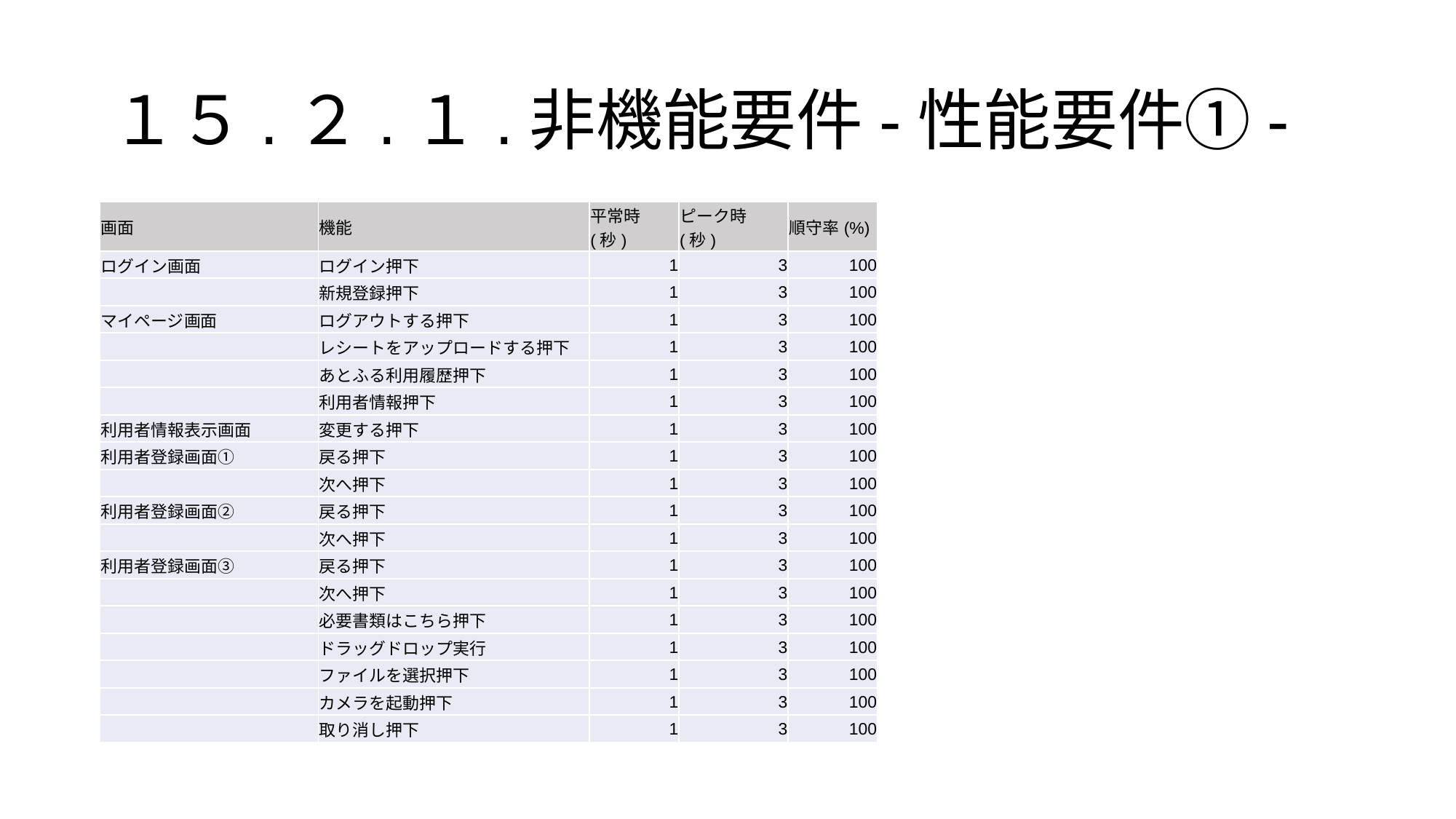

# １５.２.１.非機能要件-性能要件①-
| 画面 | 機能 | 平常時(秒) | ピーク時(秒) | 順守率(%) |
| --- | --- | --- | --- | --- |
| ログイン画面 | ログイン押下 | 1 | 3 | 100 |
|  | 新規登録押下 | 1 | 3 | 100 |
| マイページ画面 | ログアウトする押下 | 1 | 3 | 100 |
|  | レシートをアップロードする押下 | 1 | 3 | 100 |
|  | あとふる利用履歴押下 | 1 | 3 | 100 |
|  | 利用者情報押下 | 1 | 3 | 100 |
| 利用者情報表示画面 | 変更する押下 | 1 | 3 | 100 |
| 利用者登録画面① | 戻る押下 | 1 | 3 | 100 |
|  | 次へ押下 | 1 | 3 | 100 |
| 利用者登録画面② | 戻る押下 | 1 | 3 | 100 |
|  | 次へ押下 | 1 | 3 | 100 |
| 利用者登録画面③ | 戻る押下 | 1 | 3 | 100 |
|  | 次へ押下 | 1 | 3 | 100 |
|  | 必要書類はこちら押下 | 1 | 3 | 100 |
|  | ドラッグドロップ実行 | 1 | 3 | 100 |
|  | ファイルを選択押下 | 1 | 3 | 100 |
|  | カメラを起動押下 | 1 | 3 | 100 |
|  | 取り消し押下 | 1 | 3 | 100 |